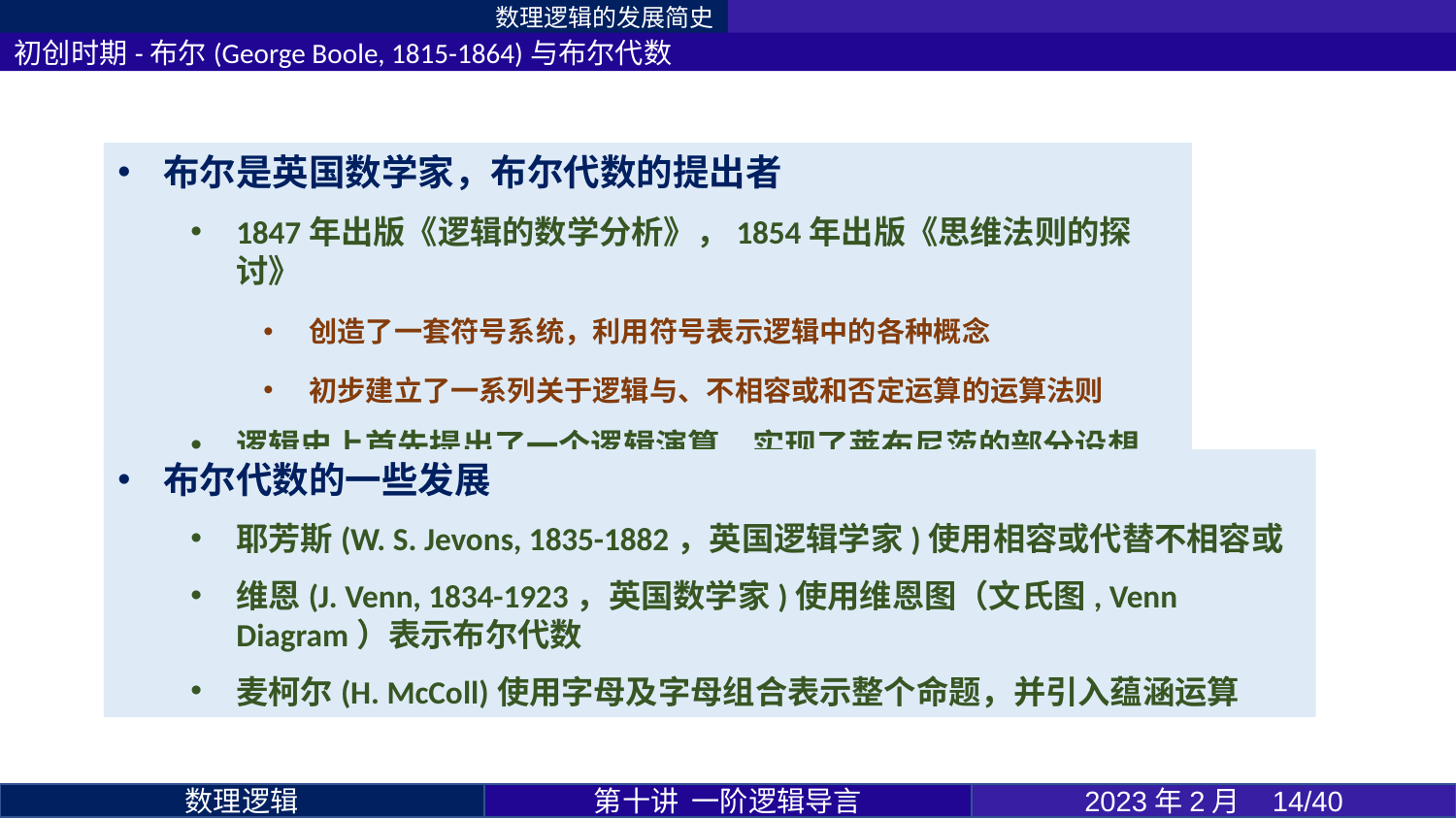

数理逻辑的发展简史
初创时期-布尔(George Boole, 1815-1864)与布尔代数
布尔是英国数学家，布尔代数的提出者
1847年出版《逻辑的数学分析》，1854年出版《思维法则的探讨》
创造了一套符号系统，利用符号表示逻辑中的各种概念
初步建立了一系列关于逻辑与、不相容或和否定运算的运算法则
逻辑史上首先提出了一个逻辑演算，实现了莱布尼茨的部分设想
布尔代数的一些发展
耶芳斯(W. S. Jevons, 1835-1882，英国逻辑学家)使用相容或代替不相容或
维恩(J. Venn, 1834-1923，英国数学家)使用维恩图（文氏图, Venn Diagram）表示布尔代数
麦柯尔(H. McColl)使用字母及字母组合表示整个命题，并引入蕴涵运算
第十讲  一阶逻辑导言
2023年2月    14/40
数理逻辑